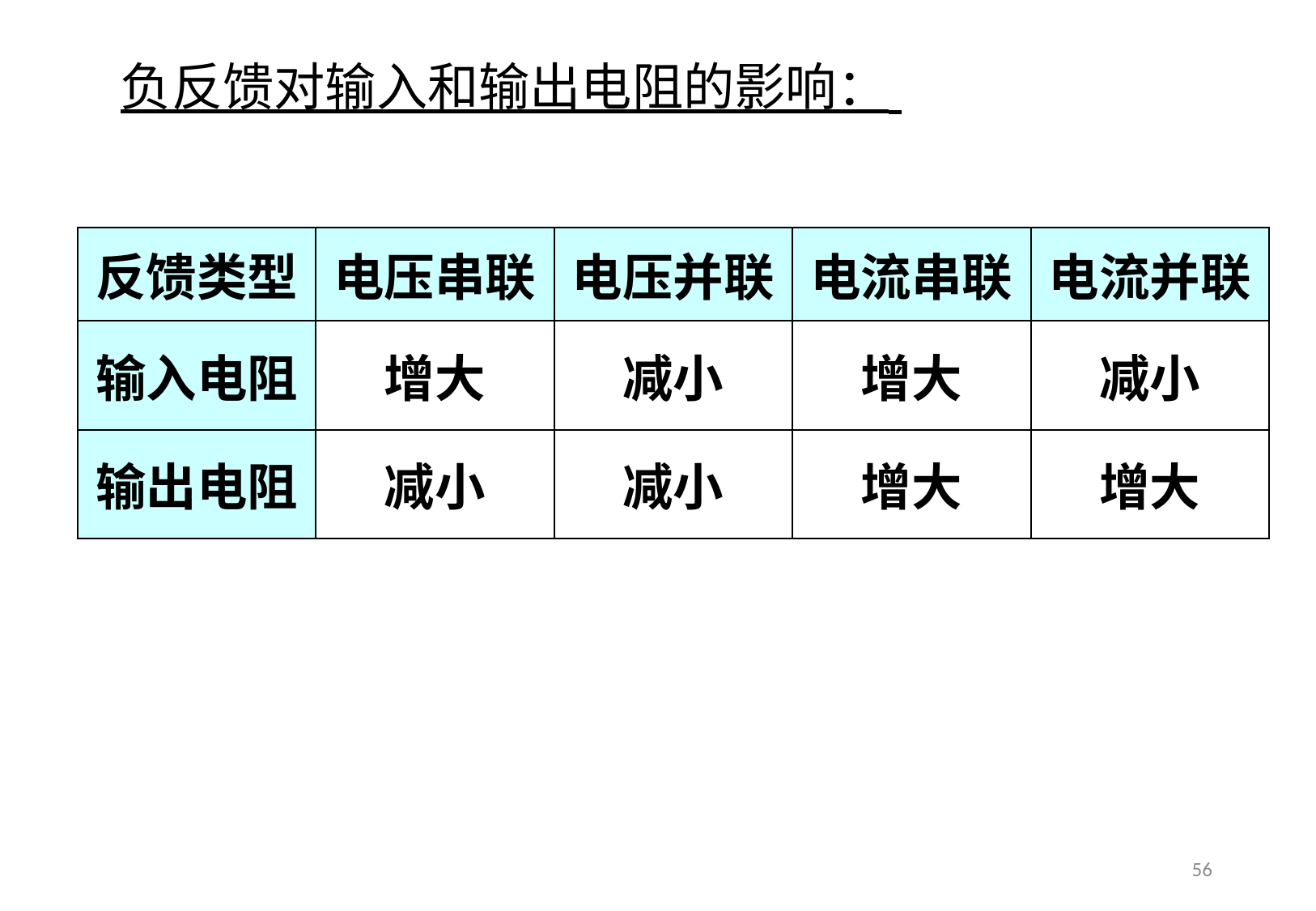

负反馈对输入和输出电阻的影响：
| 反馈类型 | 电压串联 | 电压并联 | 电流串联 | 电流并联 |
| --- | --- | --- | --- | --- |
| 输入电阻 | 增大 | 减小 | 增大 | 减小 |
| 输出电阻 | 减小 | 减小 | 增大 | 增大 |
56